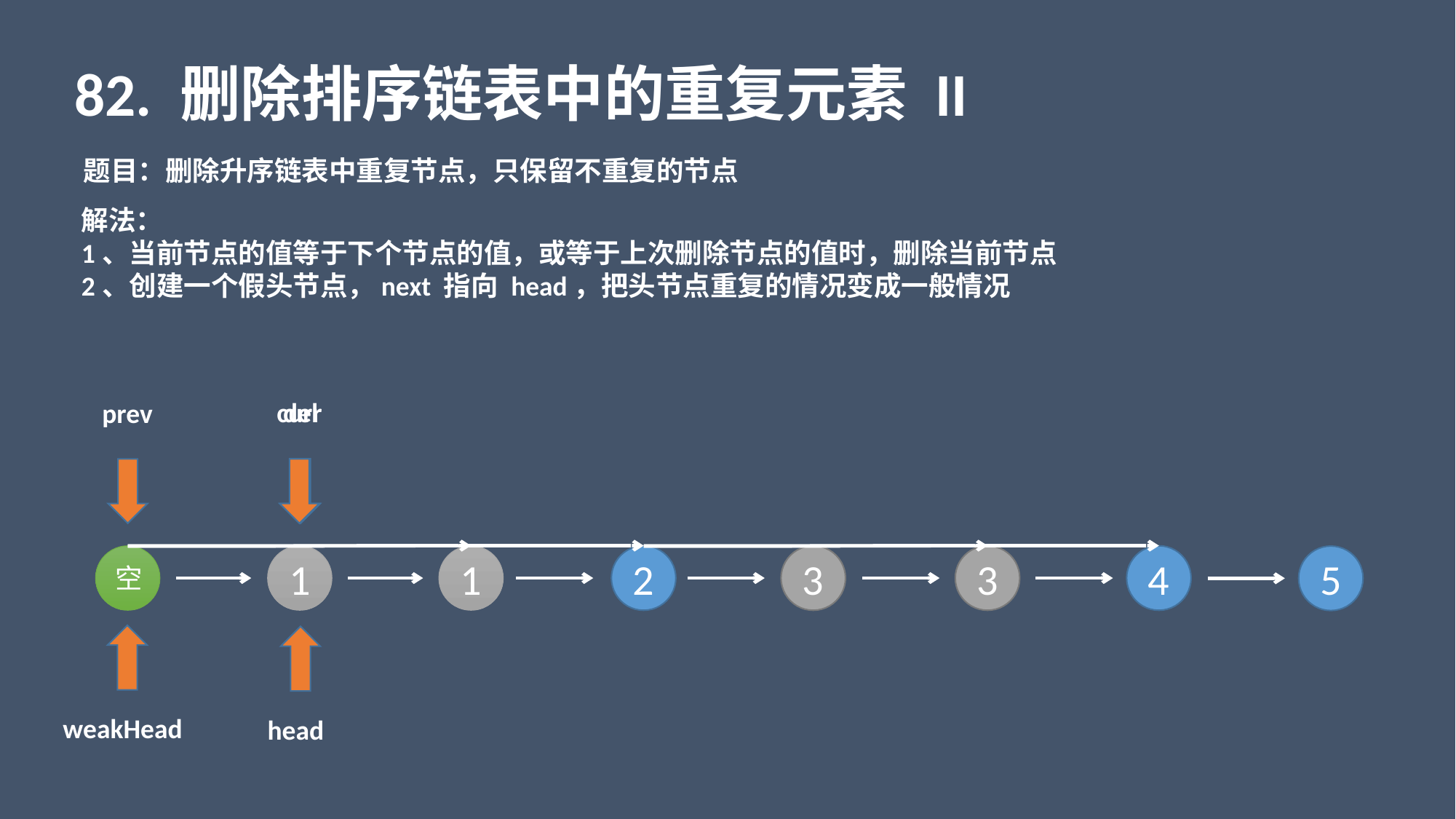

82. 删除排序链表中的重复元素 II
题目：删除升序链表中重复节点，只保留不重复的节点
解法：
1、当前节点的值等于下个节点的值，或等于上次删除节点的值时，删除当前节点
2、创建一个假头节点，next 指向 head，把头节点重复的情况变成一般情况

curr

del

prev

空
1
1
2
3
3
4
5

weakHead

head